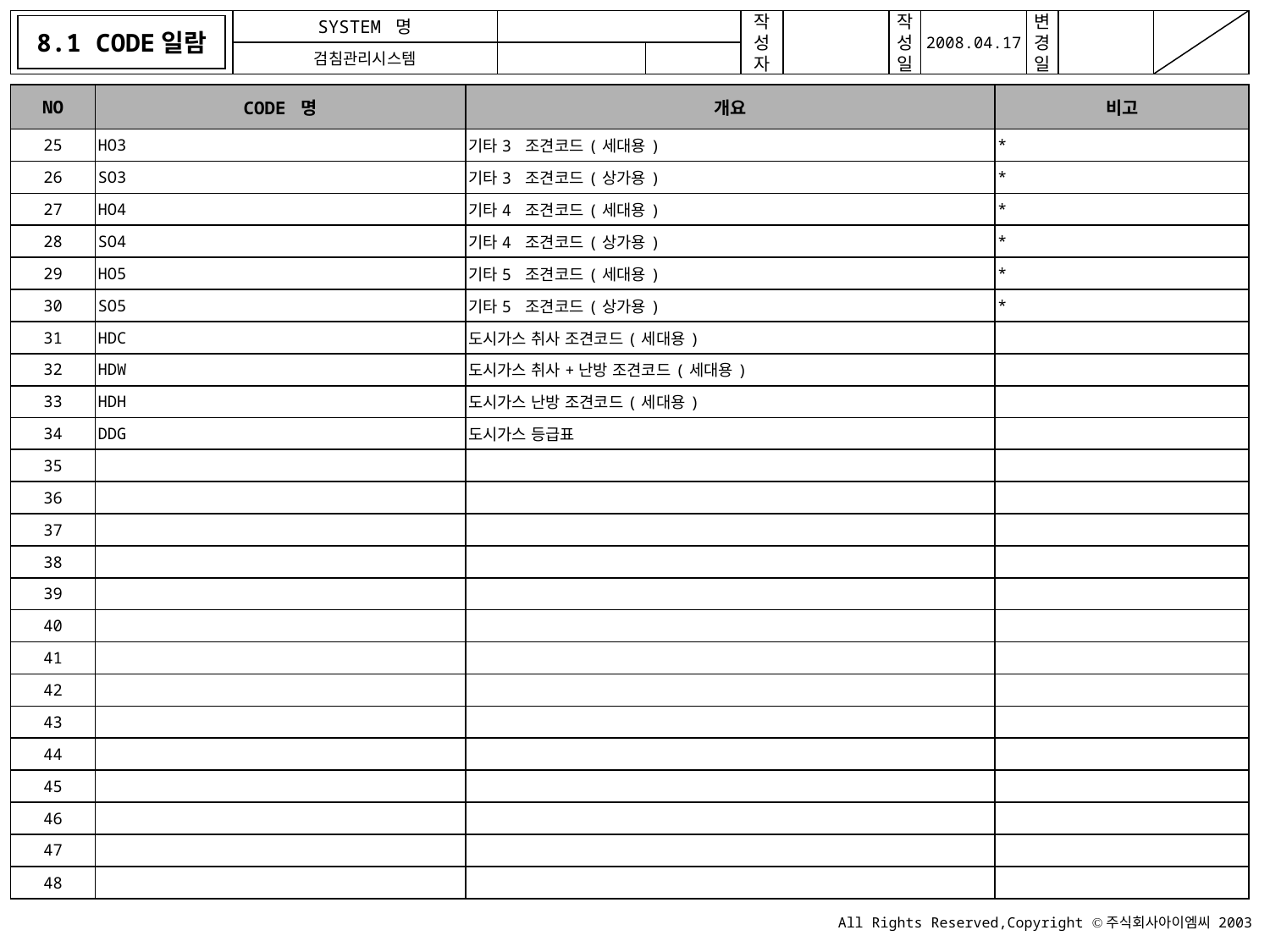

8.1 CODE일람

| NO | CODE 명 | 개요 | 비고 |
| --- | --- | --- | --- |
| 25 | HO3 | 기타3 조견코드(세대용) | \* |
| 26 | SO3 | 기타3 조견코드(상가용) | \* |
| 27 | HO4 | 기타4 조견코드(세대용) | \* |
| 28 | SO4 | 기타4 조견코드(상가용) | \* |
| 29 | HO5 | 기타5 조견코드(세대용) | \* |
| 30 | SO5 | 기타5 조견코드(상가용) | \* |
| 31 | HDC | 도시가스 취사 조견코드(세대용) |  |
| 32 | HDW | 도시가스 취사+난방 조견코드(세대용) |  |
| 33 | HDH | 도시가스 난방 조견코드(세대용) |  |
| 34 | DDG | 도시가스 등급표 |  |
| 35 |  |  |  |
| 36 |  |  |  |
| 37 |  |  |  |
| 38 |  |  |  |
| 39 |  |  |  |
| 40 |  |  |  |
| 41 |  |  |  |
| 42 |  |  |  |
| 43 |  |  |  |
| 44 |  |  |  |
| 45 |  |  |  |
| 46 |  |  |  |
| 47 |  |  |  |
| 48 |  |  |  |